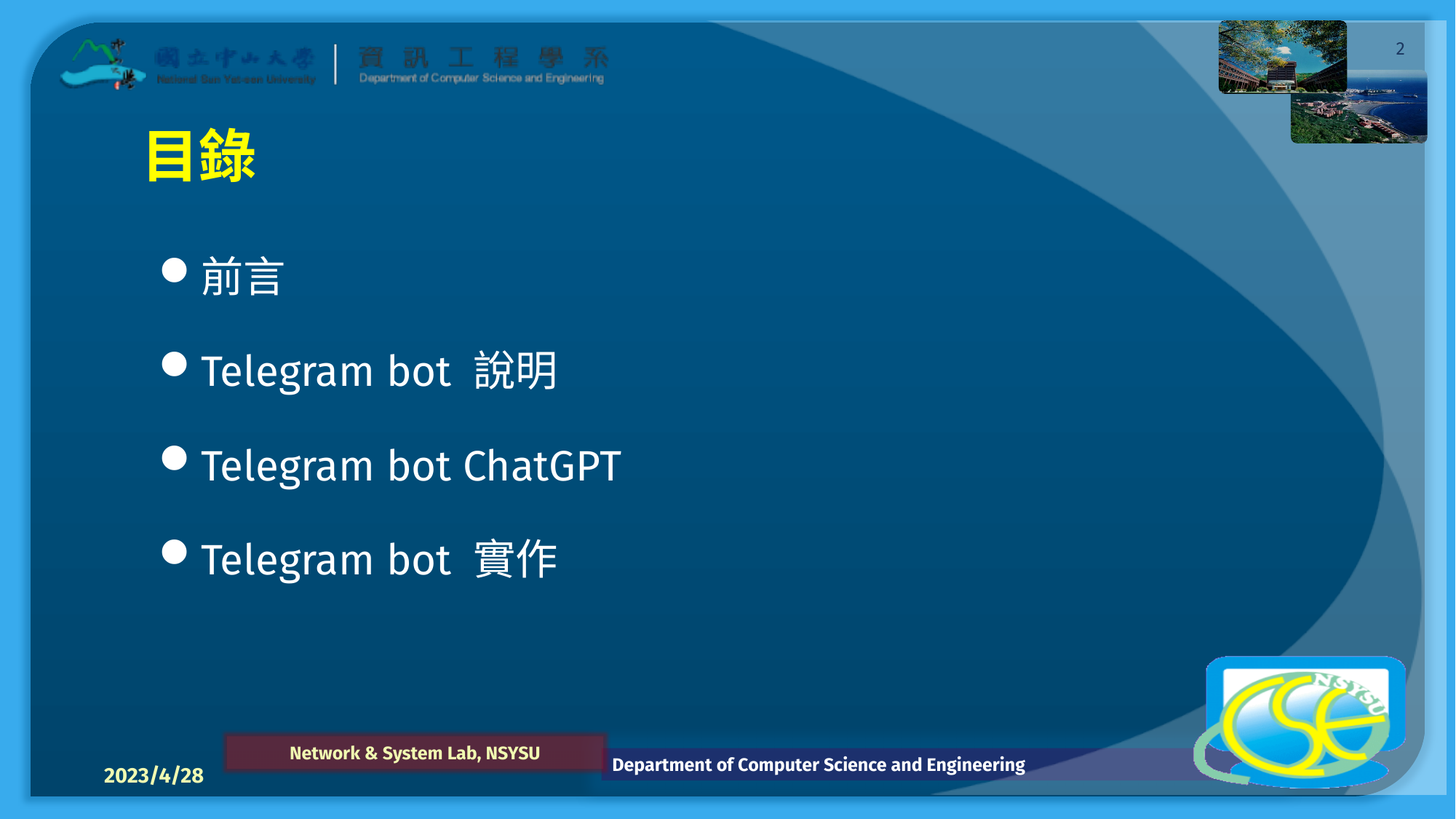

2
# 目錄
前言
Telegram bot 說明
Telegram bot ChatGPT
Telegram bot 實作

2023/4/28